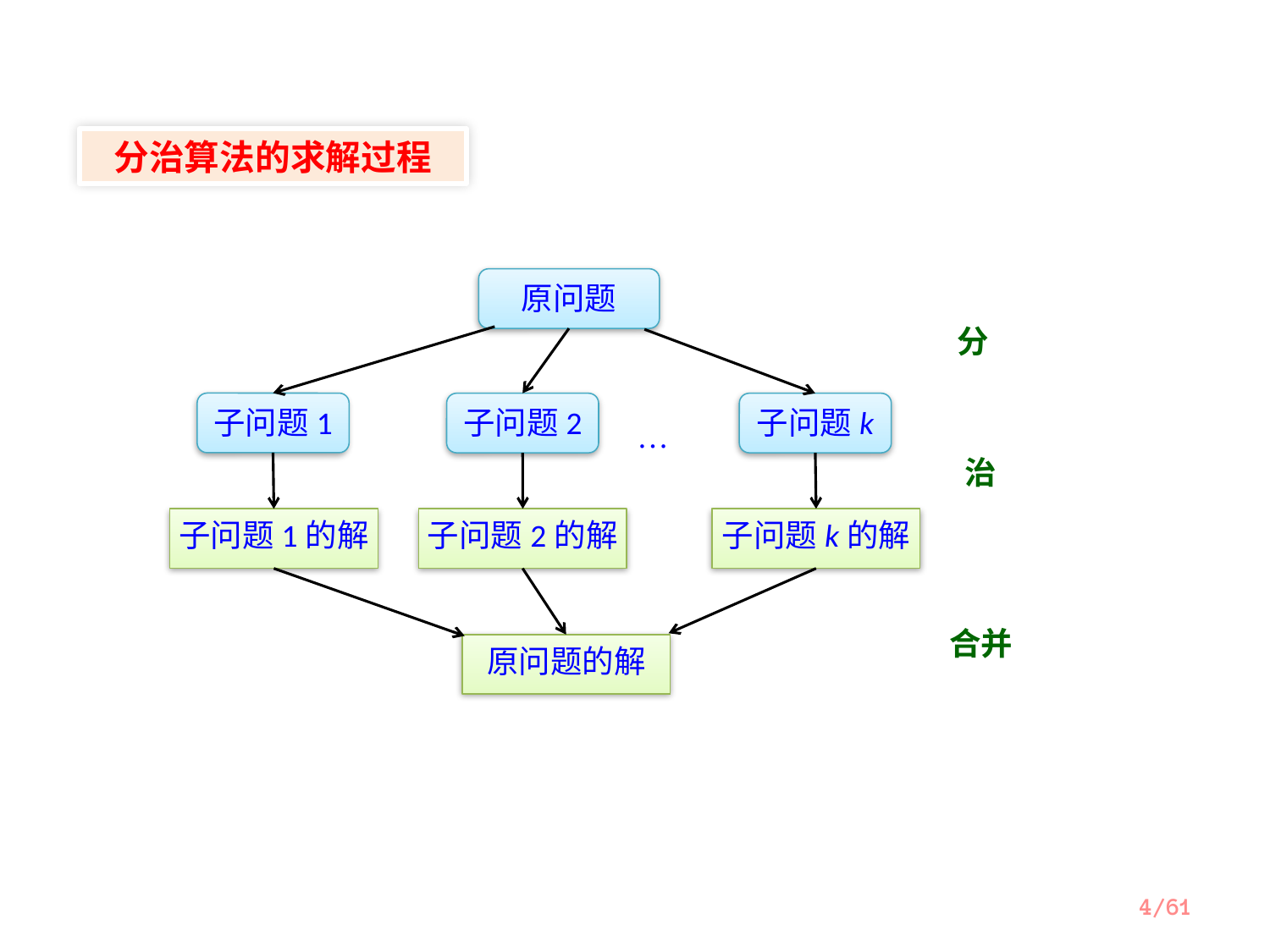

分治算法的求解过程
原问题
分

子问题1
子问题2
子问题k
…
治

子问题1的解
子问题2的解
子问题k的解

合并
原问题的解
4/61